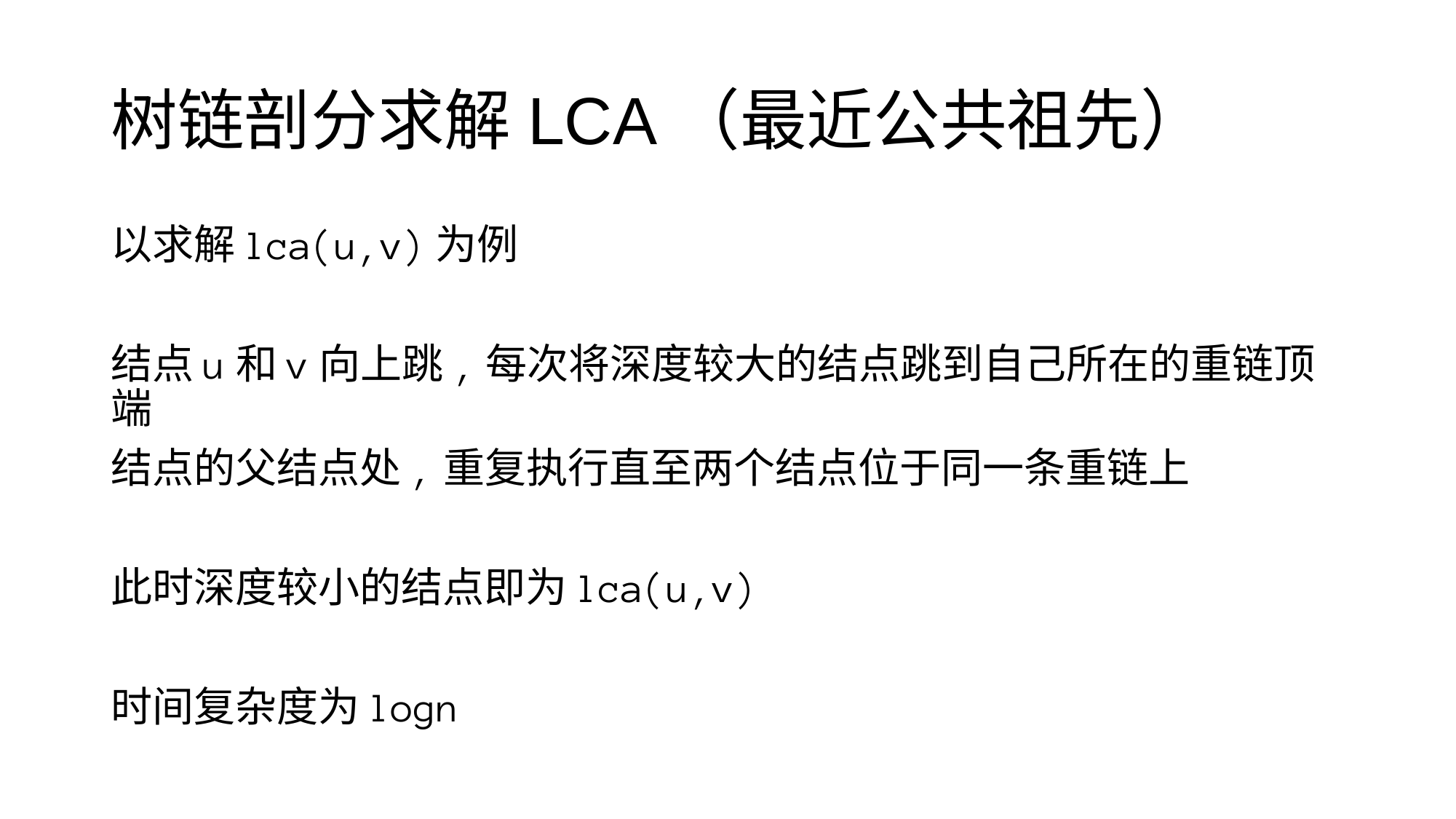

# 树链剖分求解LCA（最近公共祖先）
以求解lca(u,v)为例

结点u和v向上跳,每次将深度较大的结点跳到自己所在的重链顶端
结点的父结点处,重复执行直至两个结点位于同一条重链上

此时深度较小的结点即为lca(u,v)

时间复杂度为logn